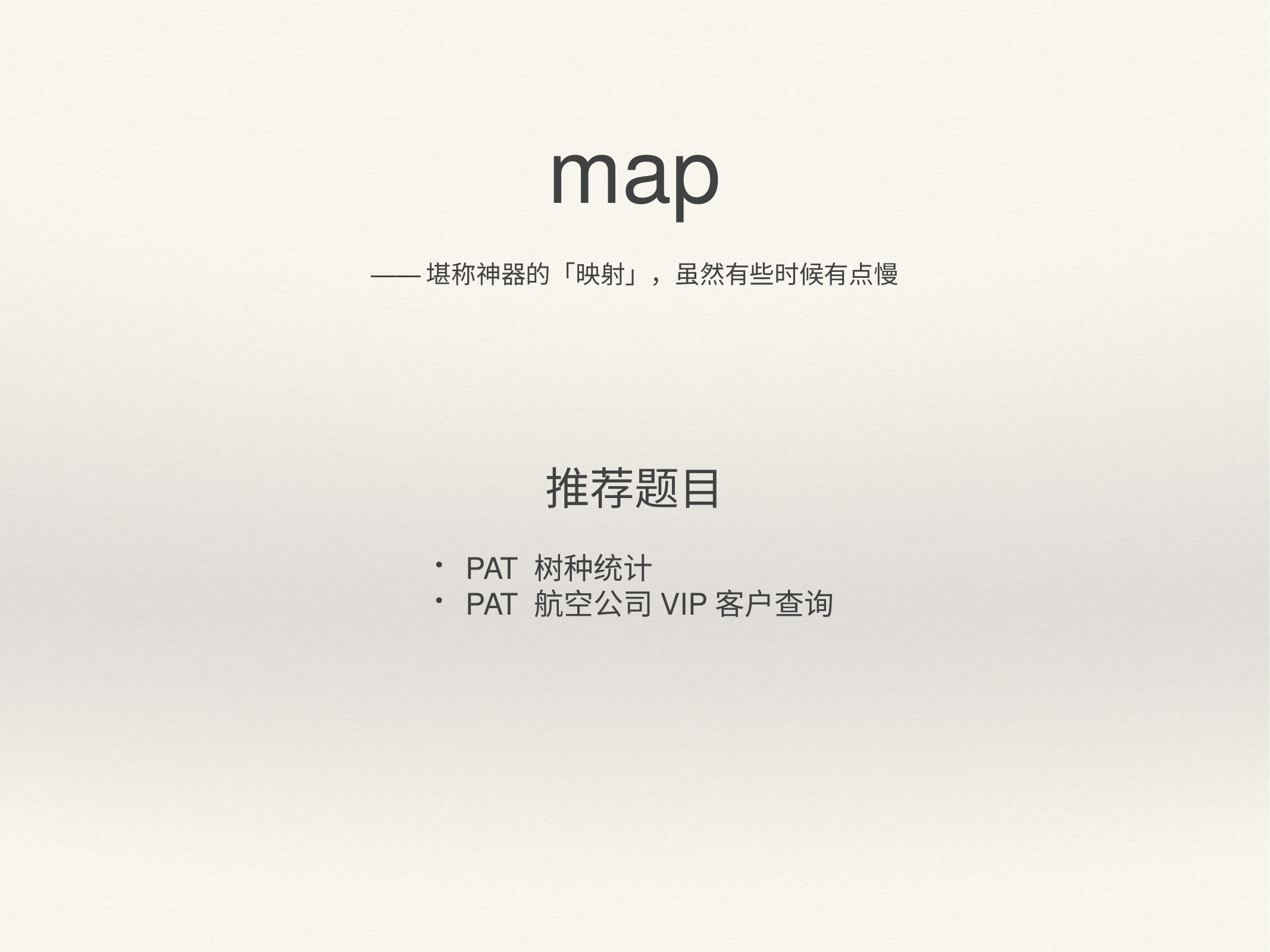

map
——堪称神器的「映射」，虽然有些时候有点慢
推荐题目

PAT 树种统计
PAT 航空公司VIP客户查询